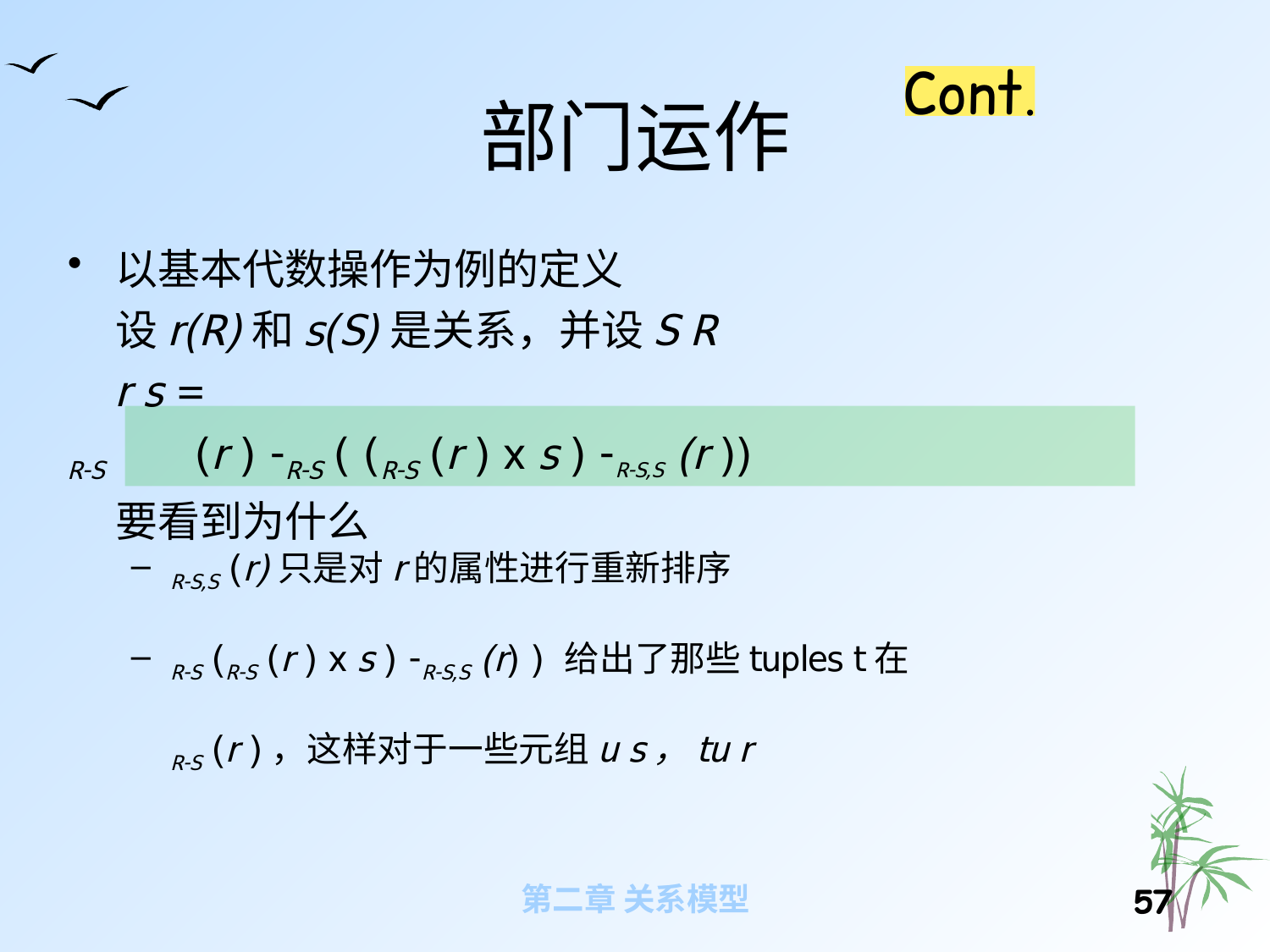

# 部门运作
Cont.
以基本代数操作为例的定义
设r(R)和s(S)是关系，并设S R
r s =
R-S       (r ) -R-S ( (R-S (r ) x s ) -R-S,S (r ))
要看到为什么
R-S,S (r)只是对r的属性进行重新排序
R-S (R-S (r ) x s ) -R-S,S (r) ) 给出了那些tuples t在
R-S (r )，这样对于一些元组u s，tu r

第二章 关系模型
57